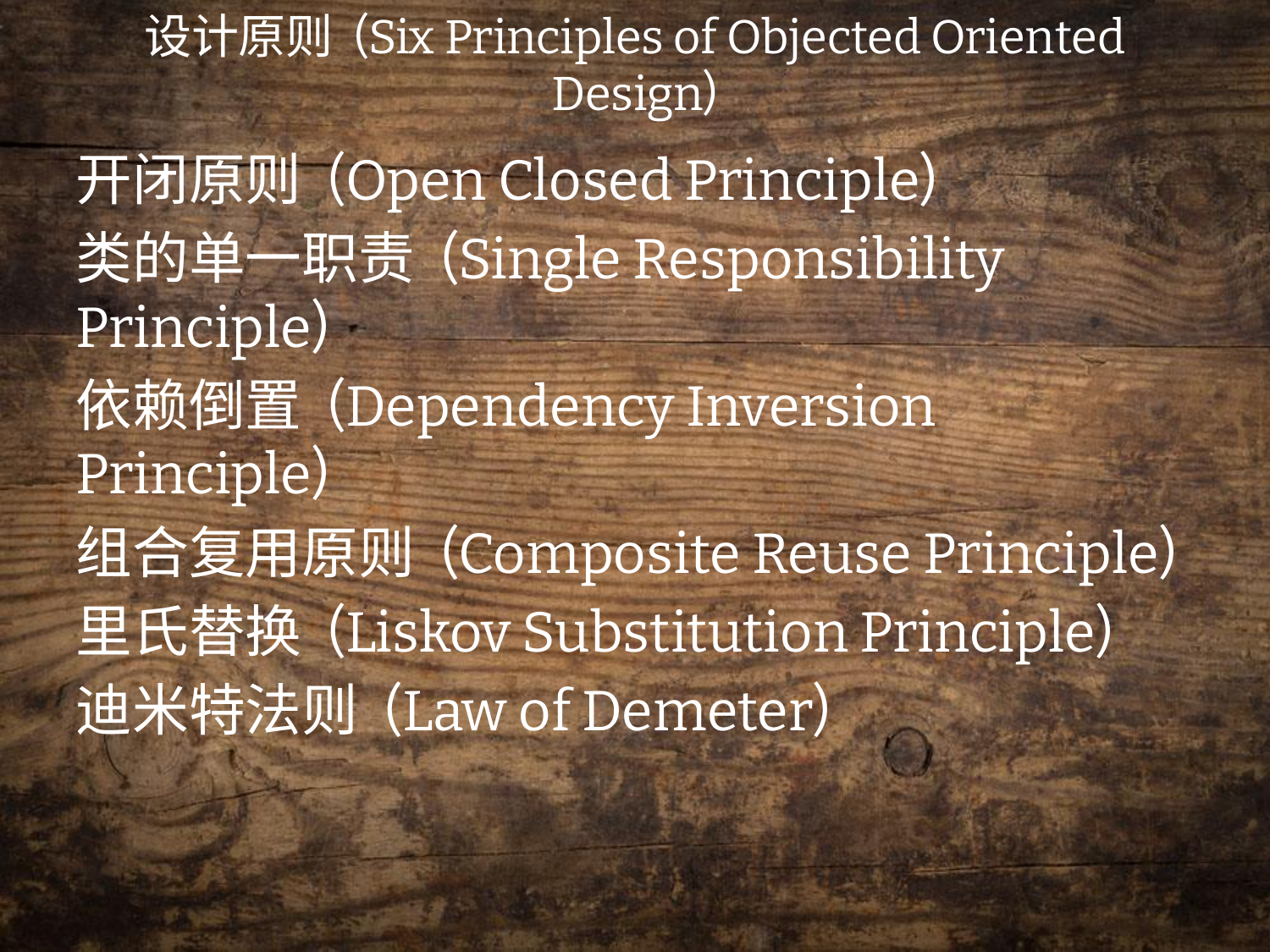

设计原则 (Six Principles of Objected Oriented Design)
开闭原则 (Open Closed Principle)
类的单一职责 (Single Responsibility Principle)
依赖倒置 (Dependency Inversion Principle)
组合复用原则 (Composite Reuse Principle)
里氏替换 (Liskov Substitution Principle)
迪米特法则 (Law of Demeter)